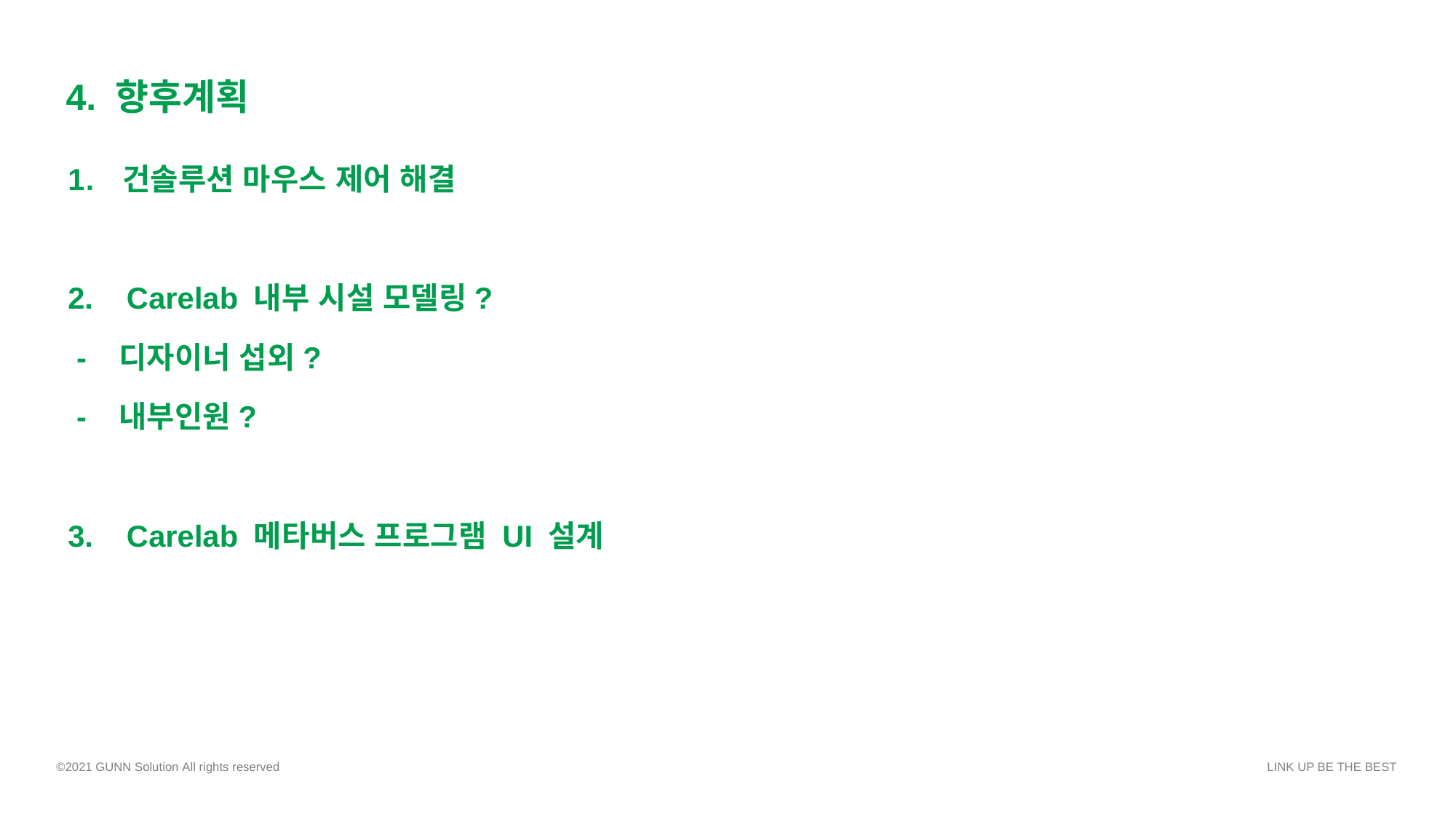

4. 향후계획
건솔루션 마우스 제어 해결

2.    Carelab 내부 시설 모델링?
 -   디자이너 섭외?
 -   내부인원?

3.    Carelab 메타버스 프로그램 UI 설계